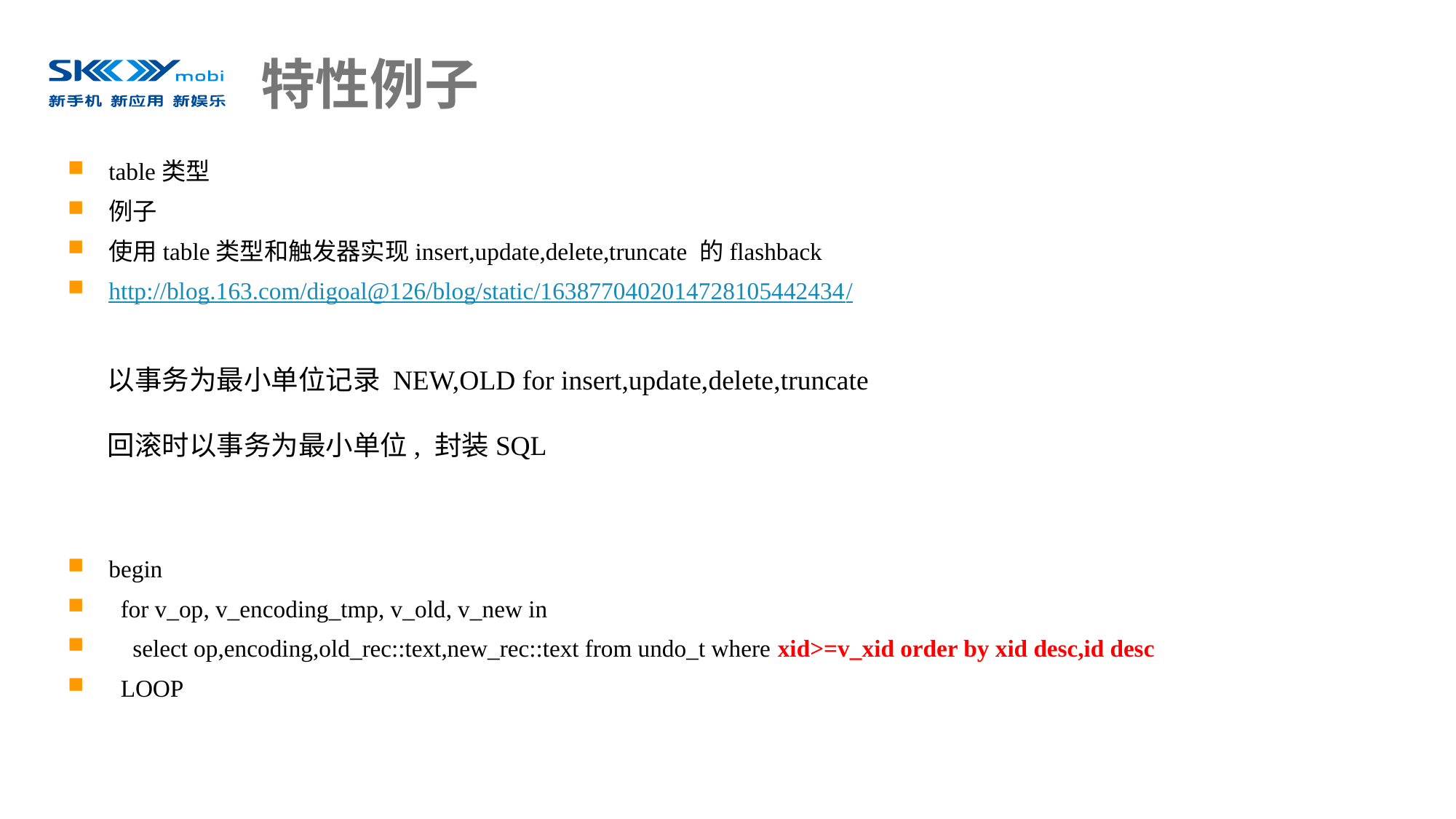

# 特性例子
table类型
例子
使用table类型和触发器实现insert,update,delete,truncate 的flashback
http://blog.163.com/digoal@126/blog/static/1638770402014728105442434/

begin
  for v_op, v_encoding_tmp, v_old, v_new in
    select op,encoding,old_rec::text,new_rec::text from undo_t where xid>=v_xid order by xid desc,id desc
  LOOP

以事务为最小单位记录 NEW,OLD for insert,update,delete,truncate

回滚时以事务为最小单位, 封装SQL